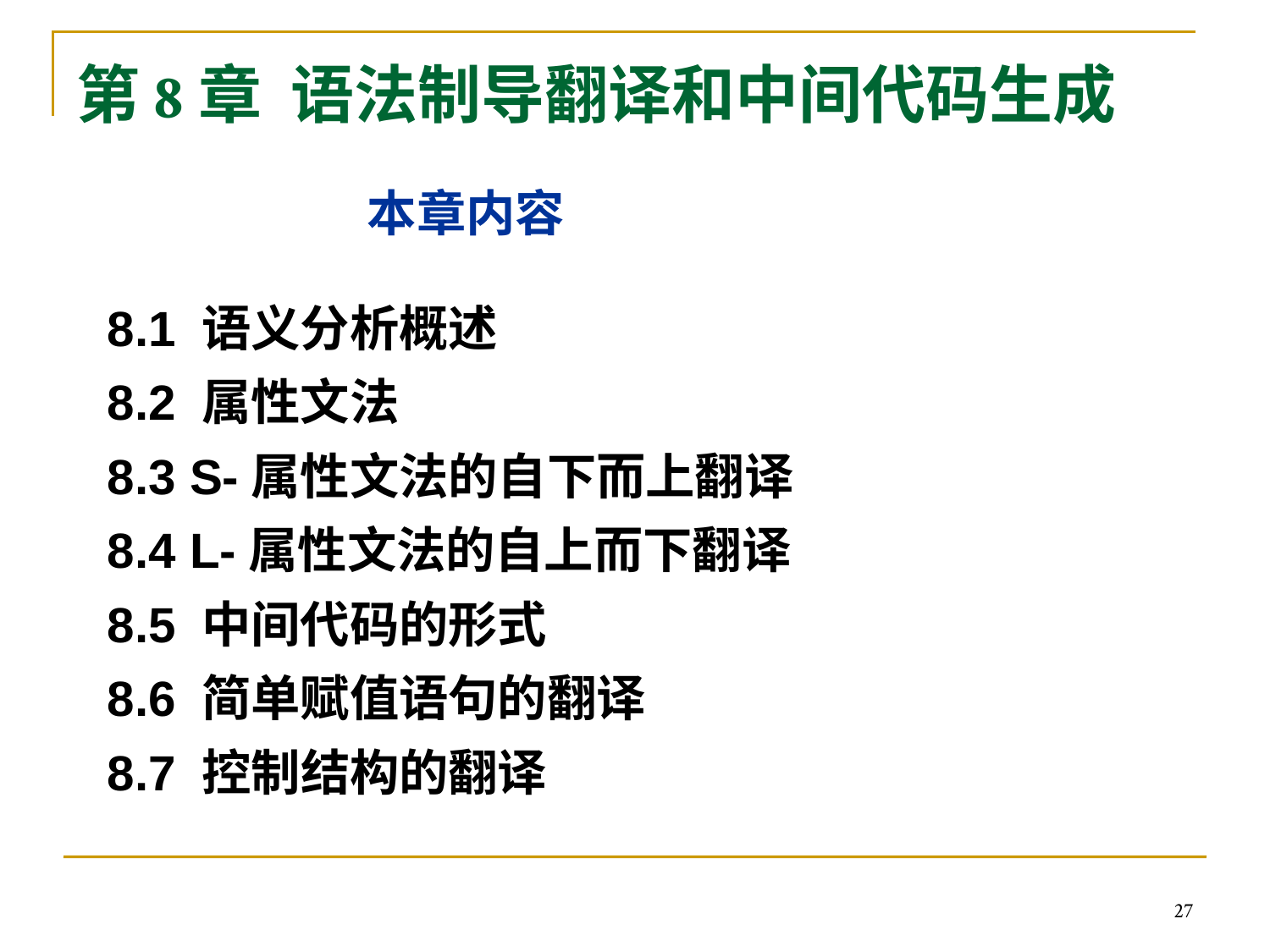

# 第8章  语法制导翻译和中间代码生成
本章内容
8.1 语义分析概述
8.2 属性文法
8.3 S-属性文法的自下而上翻译
8.4 L-属性文法的自上而下翻译
8.5 中间代码的形式
8.6 简单赋值语句的翻译
8.7 控制结构的翻译

27